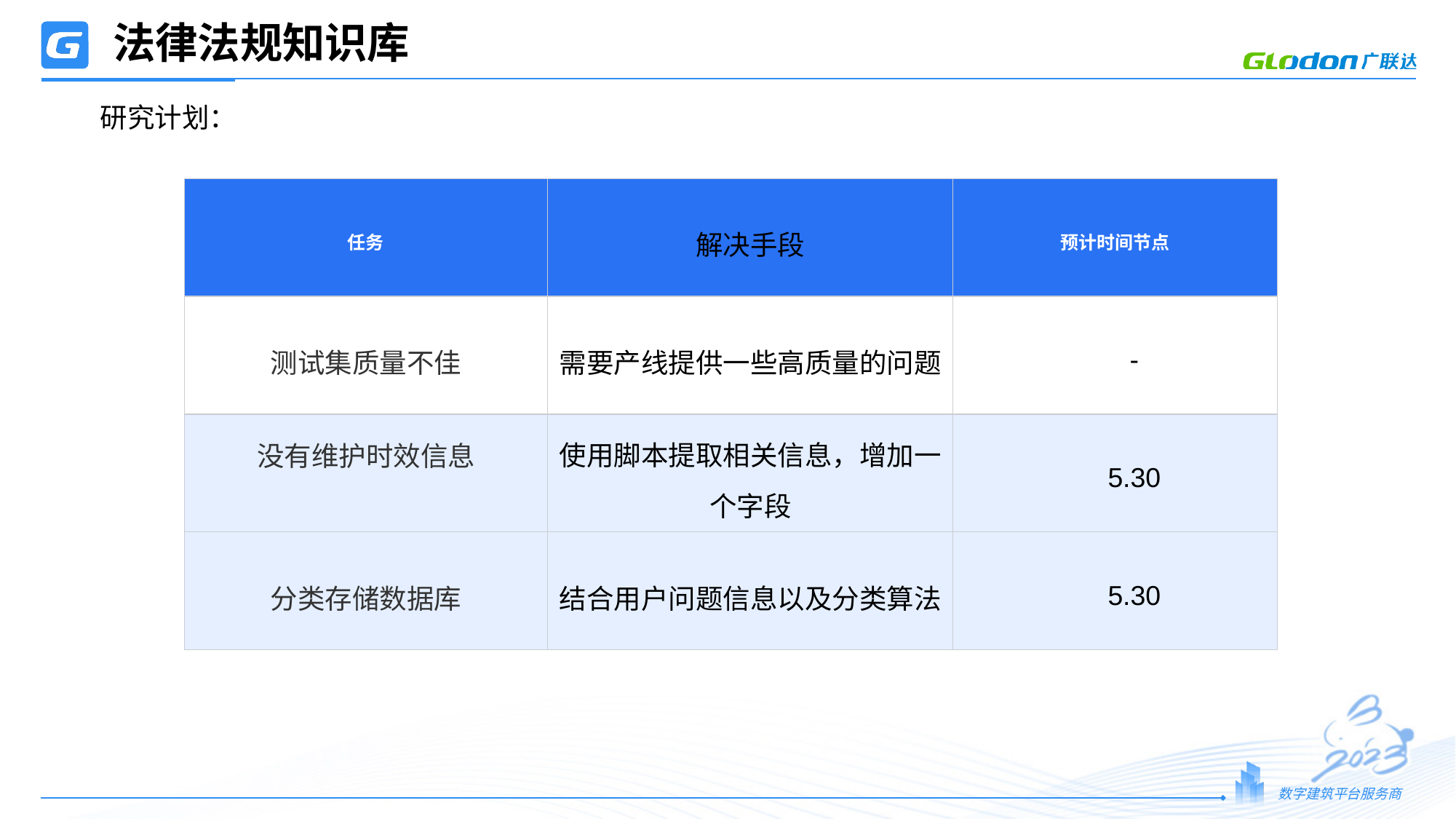

# 法律法规知识库

研究计划：
| 任务 | 解决手段 | 预计时间节点 |
| --- | --- | --- |
| 测试集质量不佳 | 需要产线提供一些高质量的问题 | - |
| 没有维护时效信息 | 使用脚本提取相关信息，增加一个字段 | 5.30 |
| 分类存储数据库 | 结合用户问题信息以及分类算法 | 5.30 |